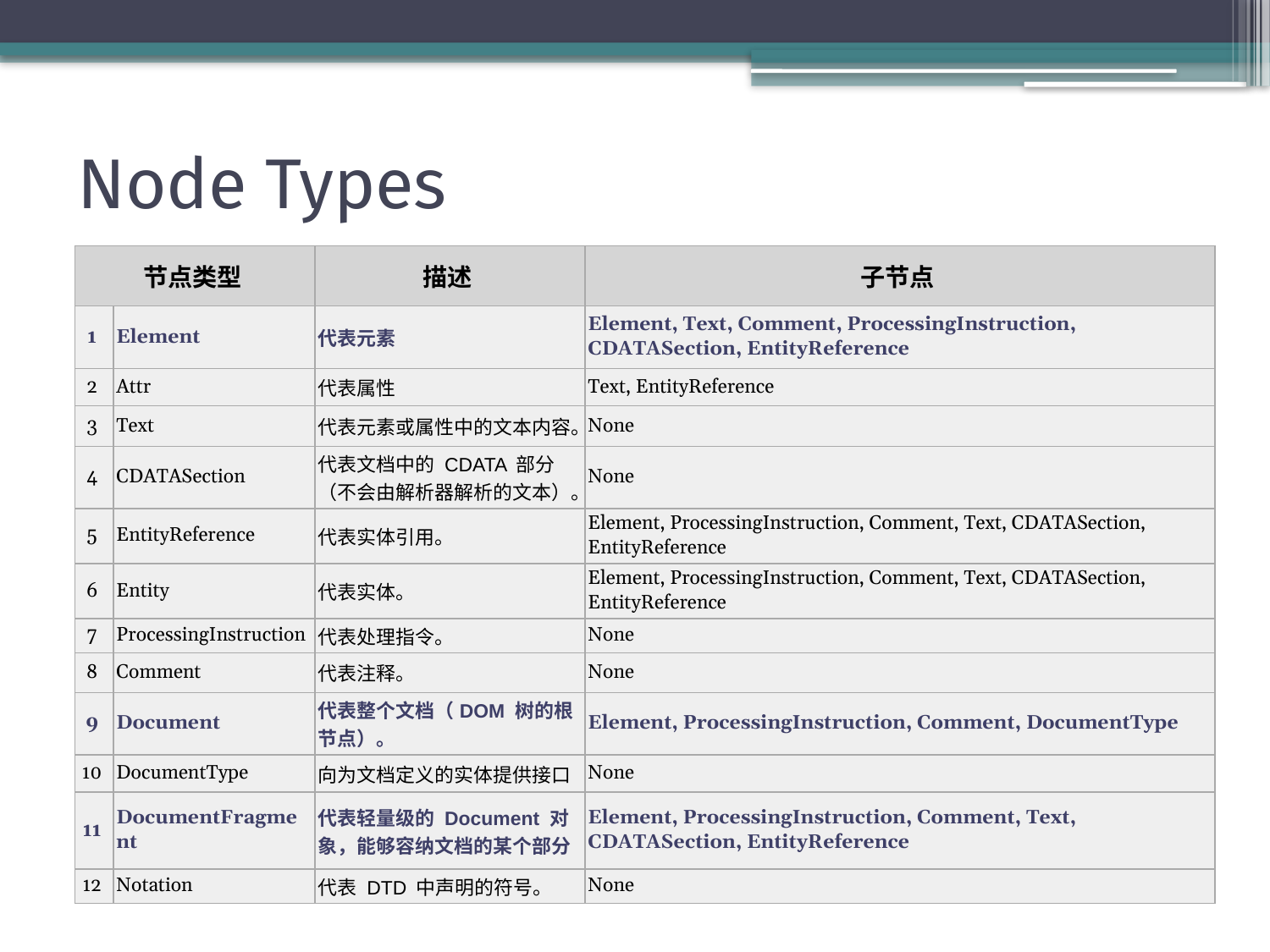

# Node Types
| 节点类型 |  | 描述 | 子节点 |
| --- | --- | --- | --- |
| 1 | Element | 代表元素 | Element, Text, Comment, ProcessingInstruction, CDATASection, EntityReference |
| 2 | Attr | 代表属性 | Text, EntityReference |
| 3 | Text | 代表元素或属性中的文本内容。 | None |
| 4 | CDATASection | 代表文档中的 CDATA 部分（不会由解析器解析的文本）。 | None |
| 5 | EntityReference | 代表实体引用。 | Element, ProcessingInstruction, Comment, Text, CDATASection, EntityReference |
| 6 | Entity | 代表实体。 | Element, ProcessingInstruction, Comment, Text, CDATASection, EntityReference |
| 7 | ProcessingInstruction | 代表处理指令。 | None |
| 8 | Comment | 代表注释。 | None |
| 9 | Document | 代表整个文档（DOM 树的根节点）。 | Element, ProcessingInstruction, Comment, DocumentType |
| 10 | DocumentType | 向为文档定义的实体提供接口 | None |
| 11 | DocumentFragment | 代表轻量级的 Document 对象，能够容纳文档的某个部分 | Element, ProcessingInstruction, Comment, Text, CDATASection, EntityReference |
| 12 | Notation | 代表 DTD 中声明的符号。 | None |